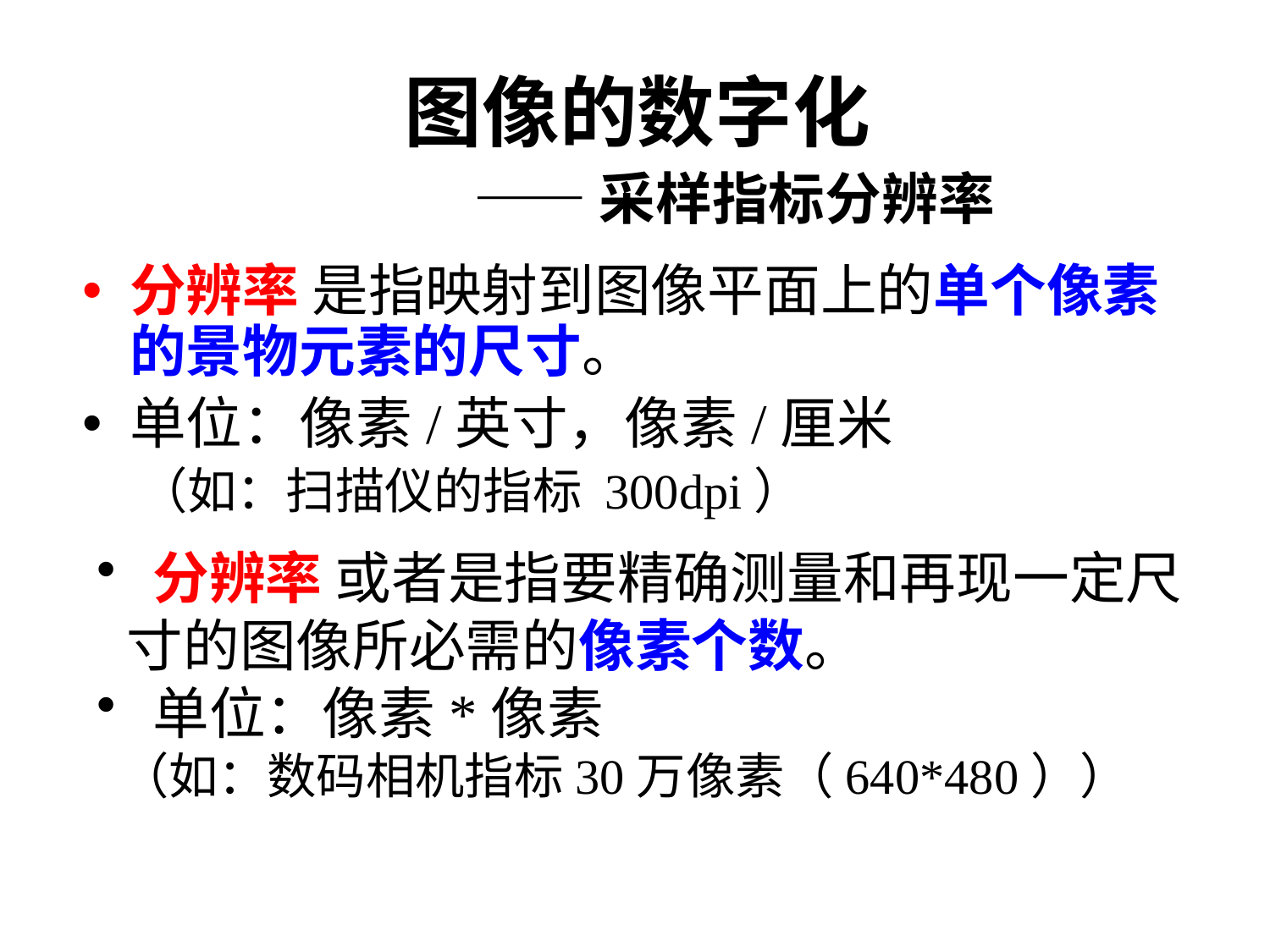

图像的数字化
           —— 采样指标分辨率
分辨率 是指映射到图像平面上的单个像素的景物元素的尺寸。
单位：像素/英寸，像素/厘米
    （如：扫描仪的指标 300dpi）
 分辨率 或者是指要精确测量和再现一定尺寸的图像所必需的像素个数。
 单位：像素*像素
 （如：数码相机指标30万像素（640*480））